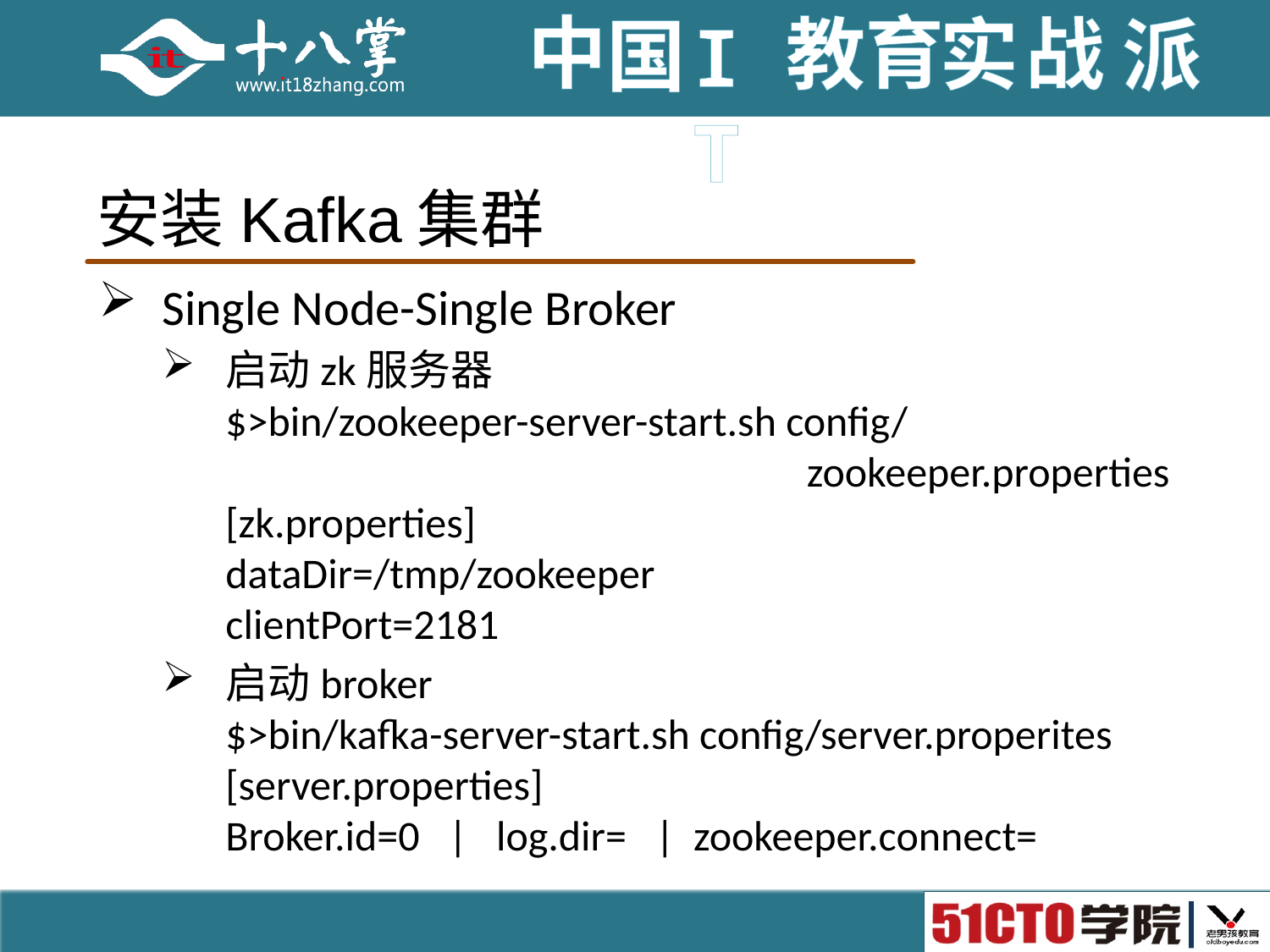

# 安装Kafka集群
Single Node-Single Broker
启动zk服务器
$>bin/zookeeper-server-start.sh config/
                                                             zookeeper.properties
[zk.properties]
dataDir=/tmp/zookeeper
clientPort=2181
启动broker
$>bin/kafka-server-start.sh config/server.properites
[server.properties]
Broker.id=0   |   log.dir=   |  zookeeper.connect=